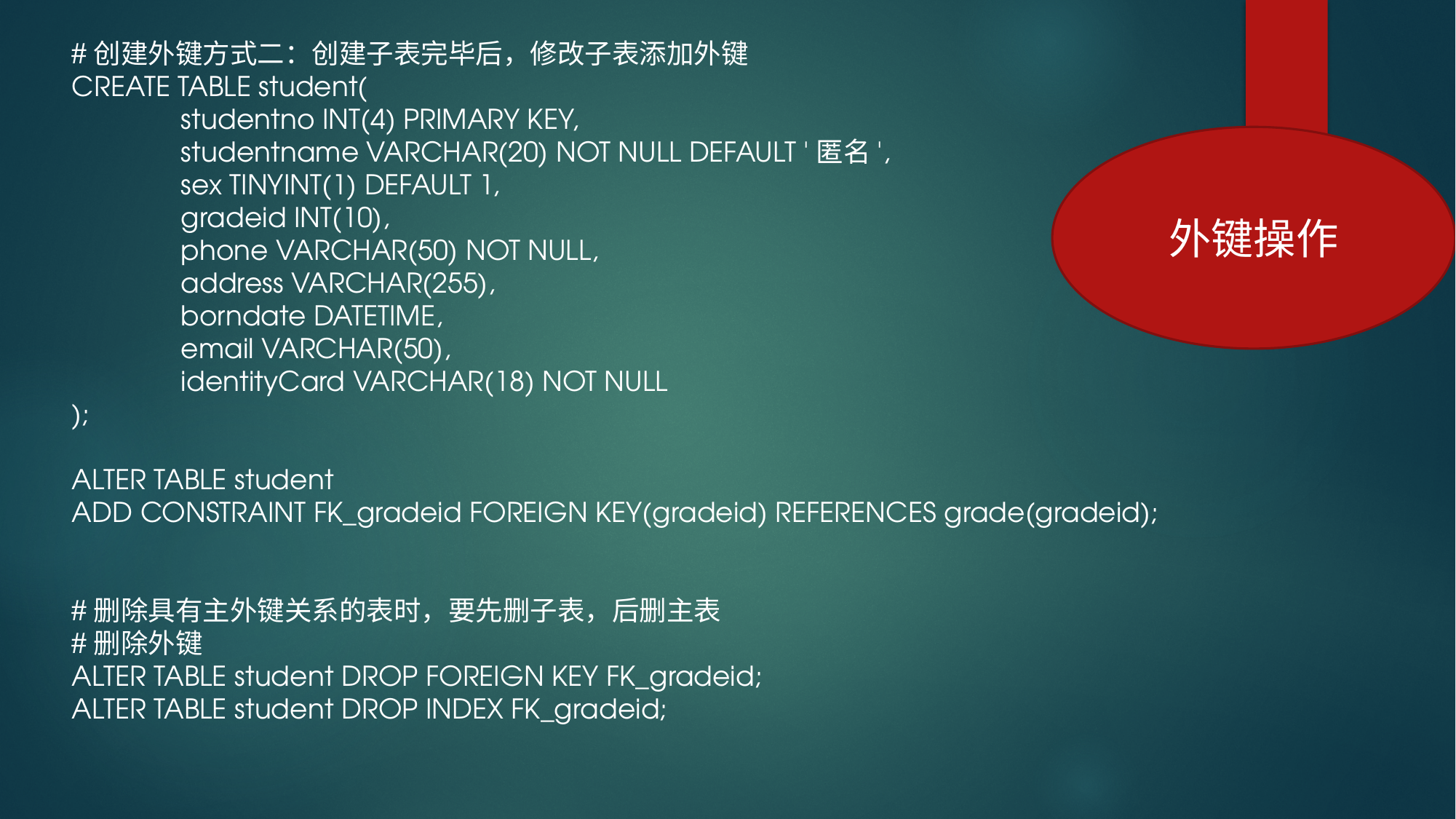

#创建外键方式二：创建子表完毕后，修改子表添加外键
CREATE TABLE student(
	studentno INT(4) PRIMARY KEY,
	studentname VARCHAR(20) NOT NULL DEFAULT '匿名',
	sex TINYINT(1) DEFAULT 1,
	gradeid INT(10),
	phone VARCHAR(50) NOT NULL,
	address VARCHAR(255),
	borndate DATETIME,
	email VARCHAR(50),
	identityCard VARCHAR(18) NOT NULL
);

ALTER TABLE student
ADD CONSTRAINT FK_gradeid FOREIGN KEY(gradeid) REFERENCES grade(gradeid);

#删除具有主外键关系的表时，要先删子表，后删主表
#删除外键
ALTER TABLE student DROP FOREIGN KEY FK_gradeid;
ALTER TABLE student DROP INDEX FK_gradeid;

外键操作